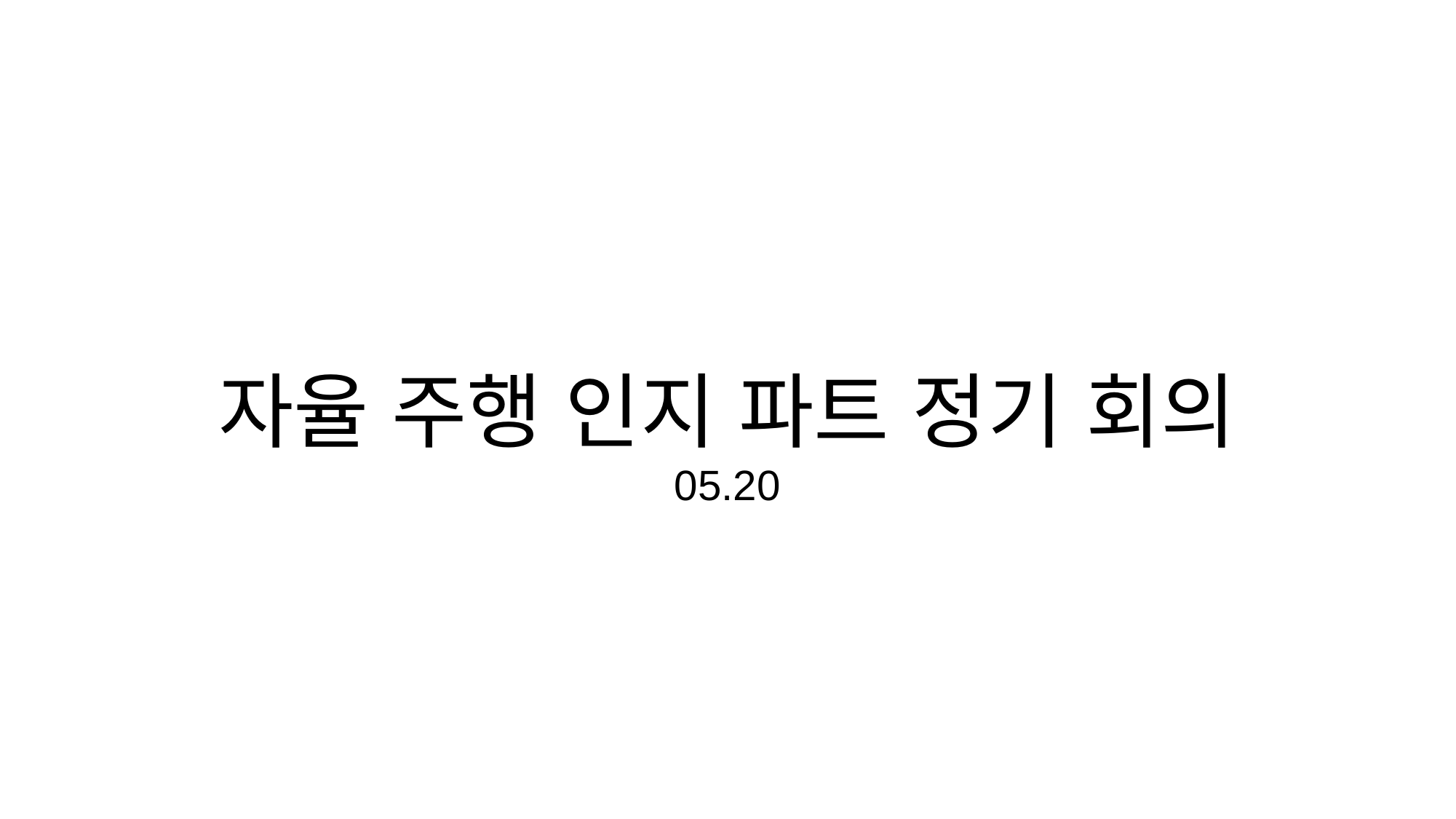

자율 주행 인지 파트 정기 회의
05.20